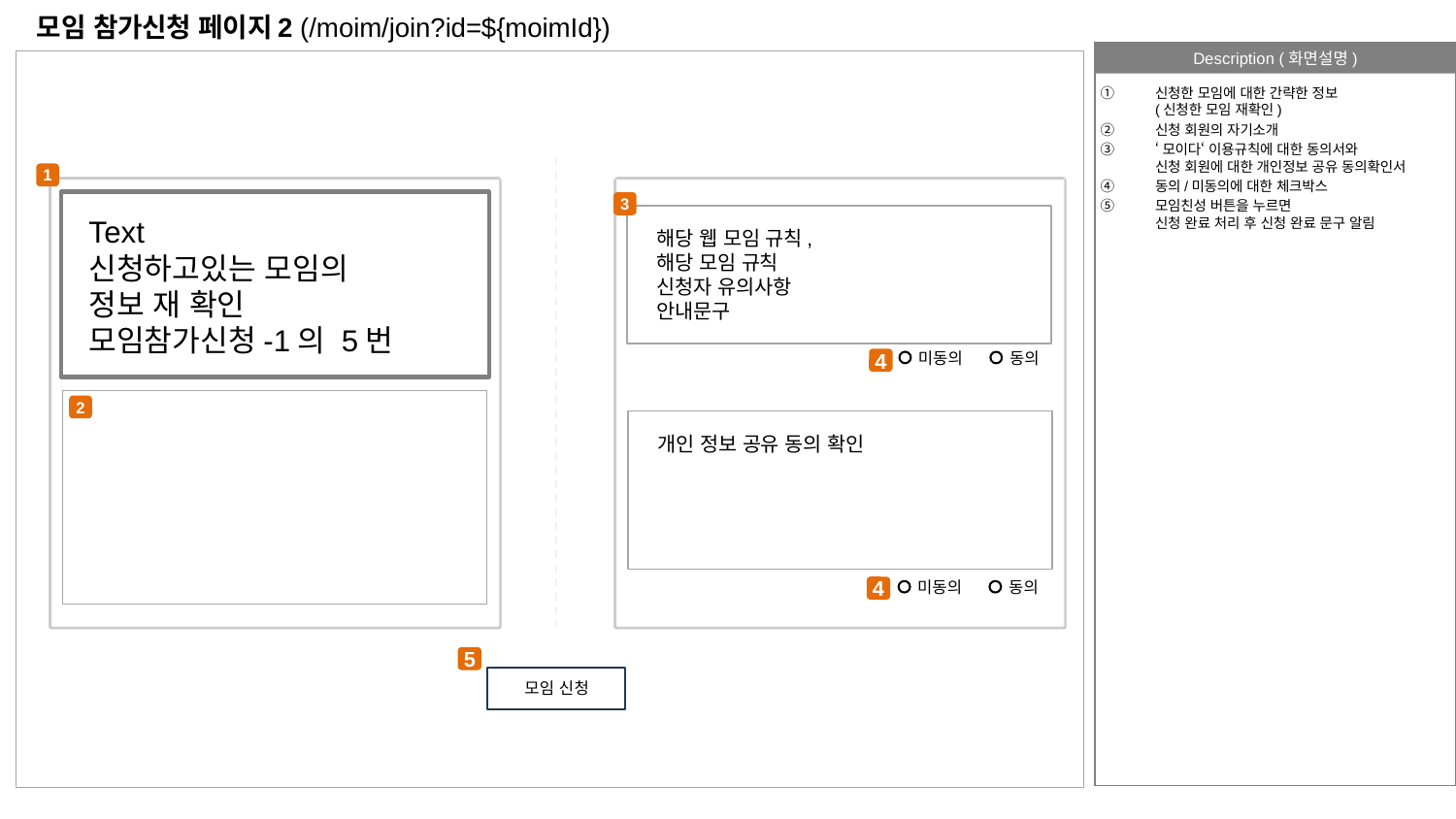

# 모임 참가신청 페이지2 (/moim/join?id=${moimId})

신청한 모임에 대한 간략한 정보
(신청한 모임 재확인)
신청 회원의 자기소개
‘모이다‘ 이용규칙에 대한 동의서와
신청 회원에 대한 개인정보 공유 동의확인서
동의/미동의에 대한 체크박스
모임친성 버튼을 누르면
신청 완료 처리 후 신청 완료 문구 알림

1

3
Text
신청하고있는 모임의
정보 재 확인
모임참가신청-1의 5번

`
해당 웹 모임 규칙,
해당 모임 규칙
신청자 유의사항
안내문구
미동의
동의
4

`
2
`
개인 정보 공유 동의 확인
미동의
동의
4

5
공지

모임 신청